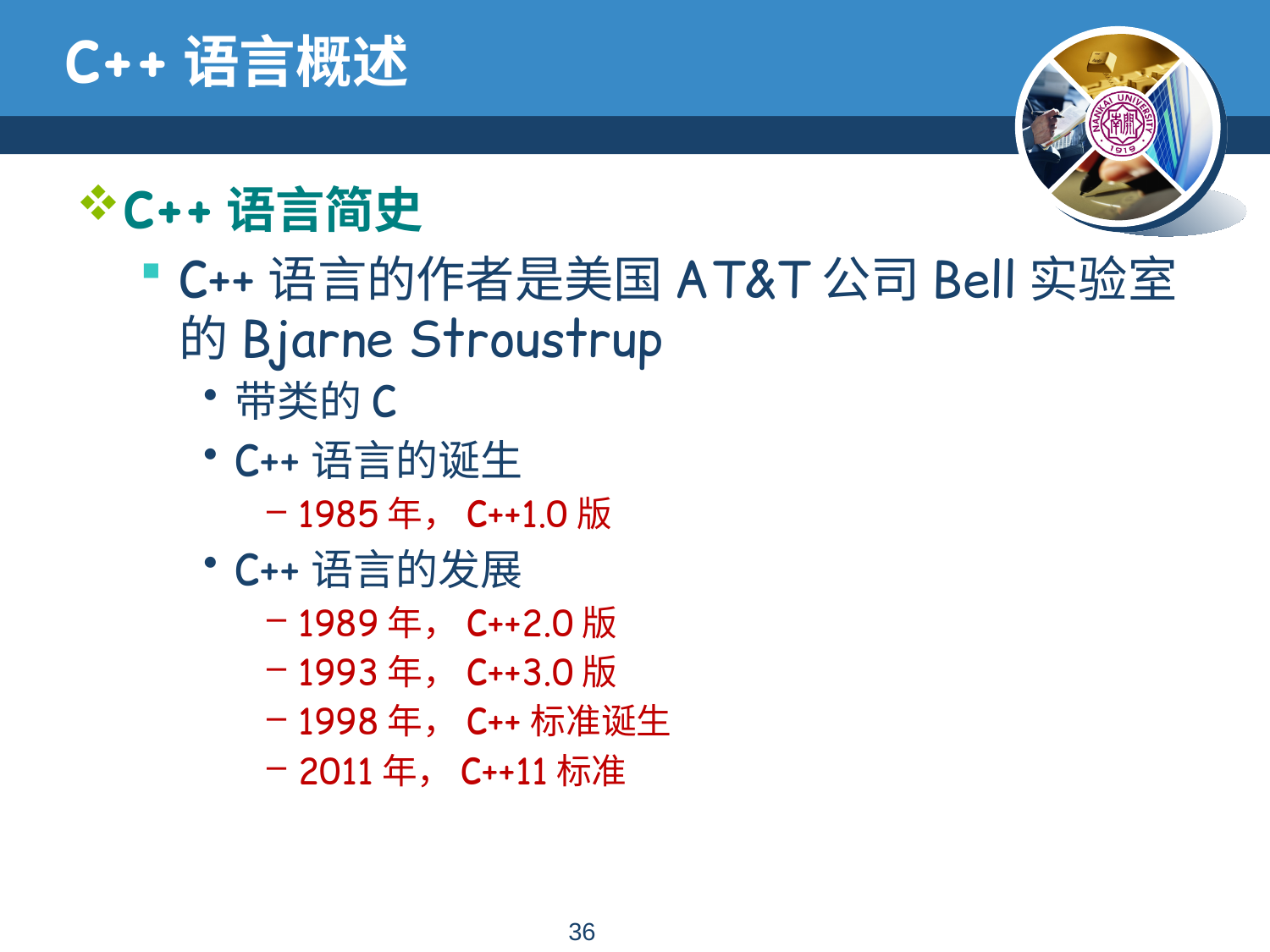

# C++语言概述
C++语言简史
C++语言的作者是美国AT&T公司Bell实验室的Bjarne Stroustrup
带类的C
C++语言的诞生
1985年，C++1.0版
C++语言的发展
1989年，C++2.0版
1993年，C++3.0版
1998年，C++标准诞生
2011年，C++11标准
36